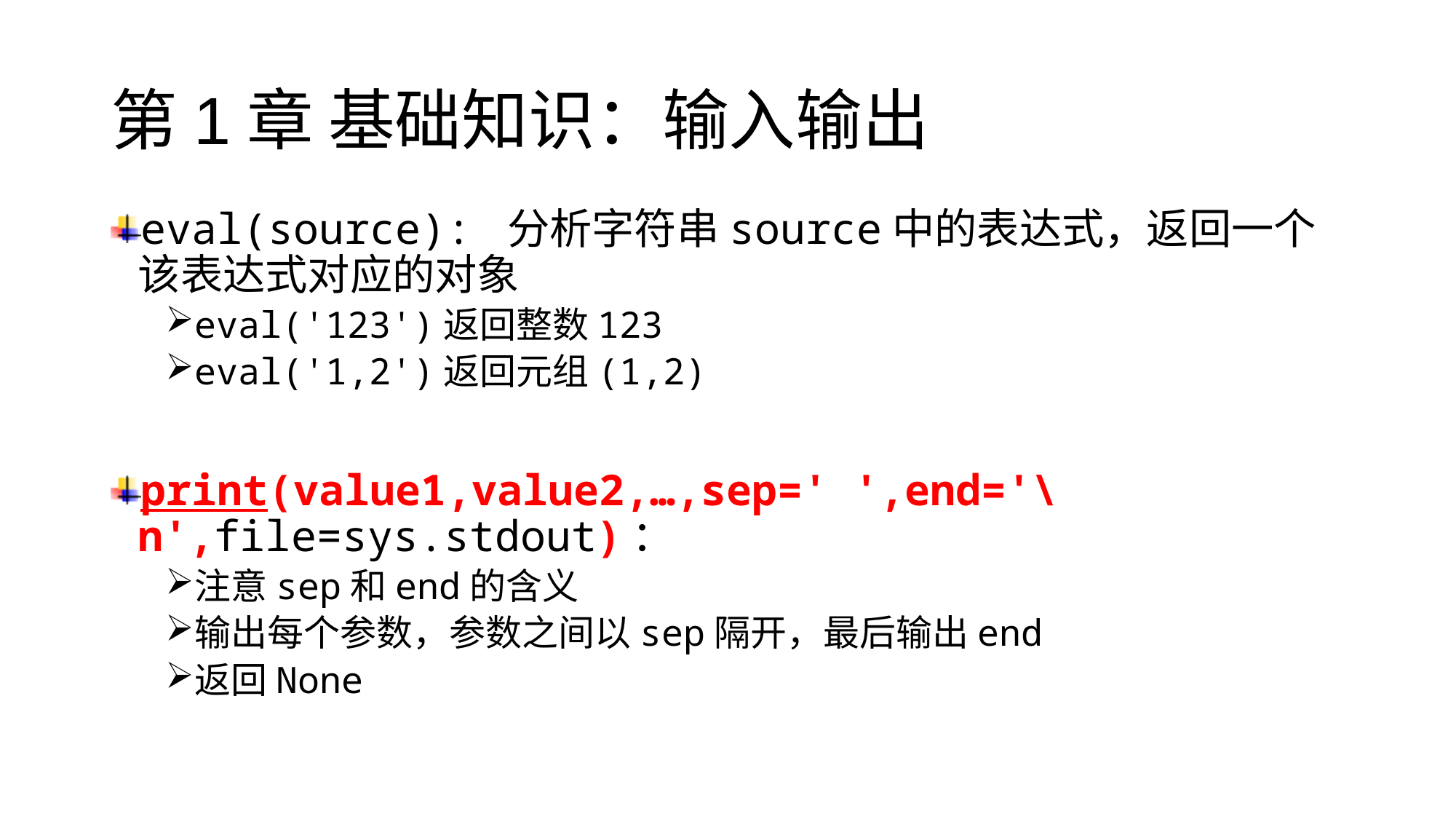

# 第1章 基础知识：输入输出
eval(source): 分析字符串source中的表达式，返回一个该表达式对应的对象
eval('123')返回整数123
eval('1,2')返回元组(1,2)

print(value1,value2,…,sep=' ',end='\n',file=sys.stdout)：
注意sep和end的含义
输出每个参数，参数之间以sep隔开，最后输出end
返回None